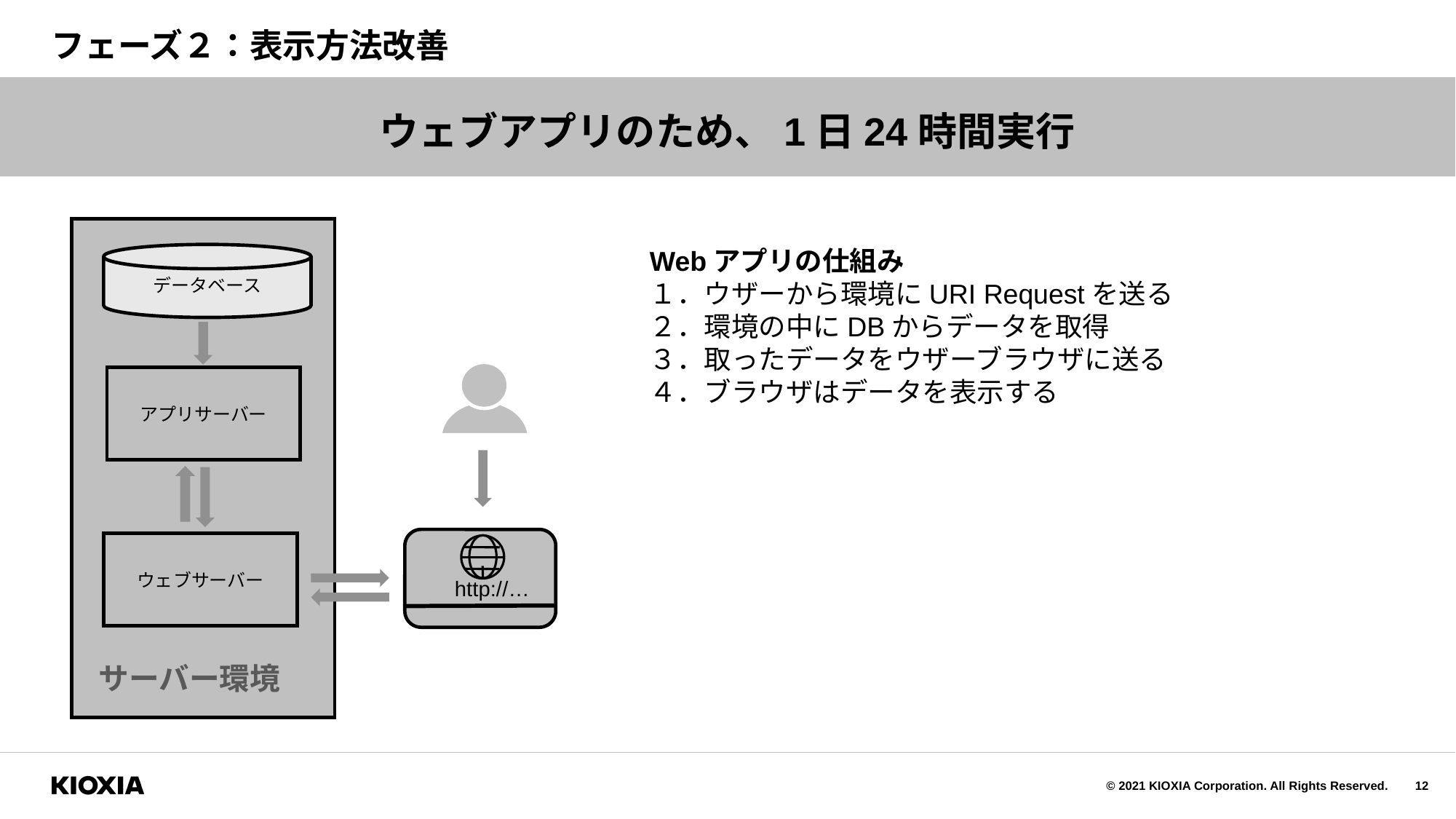

# フェーズ２：表示方法改善
ウェブアプリのため、1日24時間実行

データベース

アプリサーバー

ウェブサーバー

http://…

サーバー環境
Webアプリの仕組み
１．ウザーから環境にURI Requestを送る
２．環境の中にDBからデータを取得
３．取ったデータをウザーブラウザに送る
４．ブラウザはデータを表示する